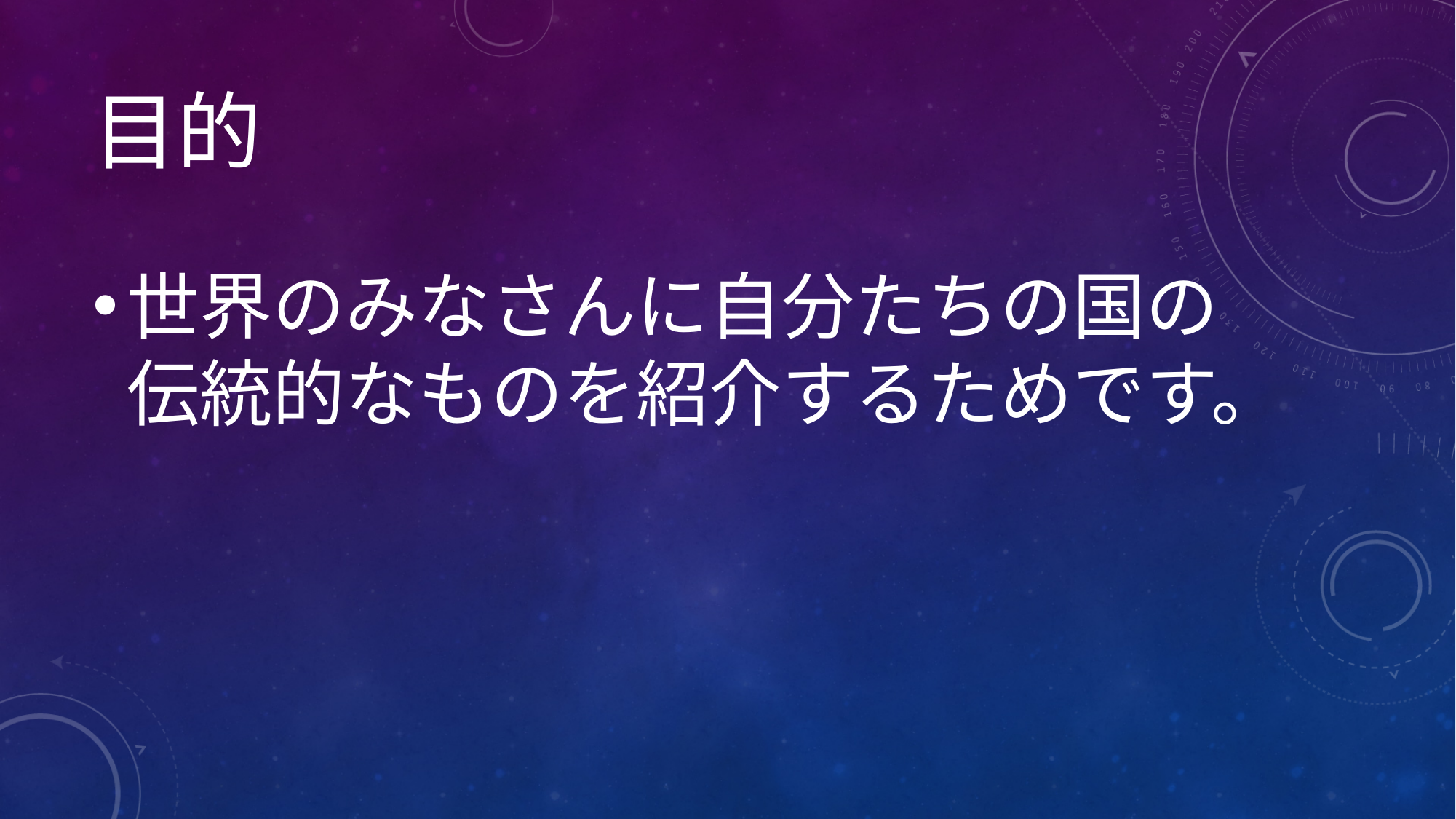

# 目的
世界のみなさんに自分たちの国の伝統的なものを紹介するためです。